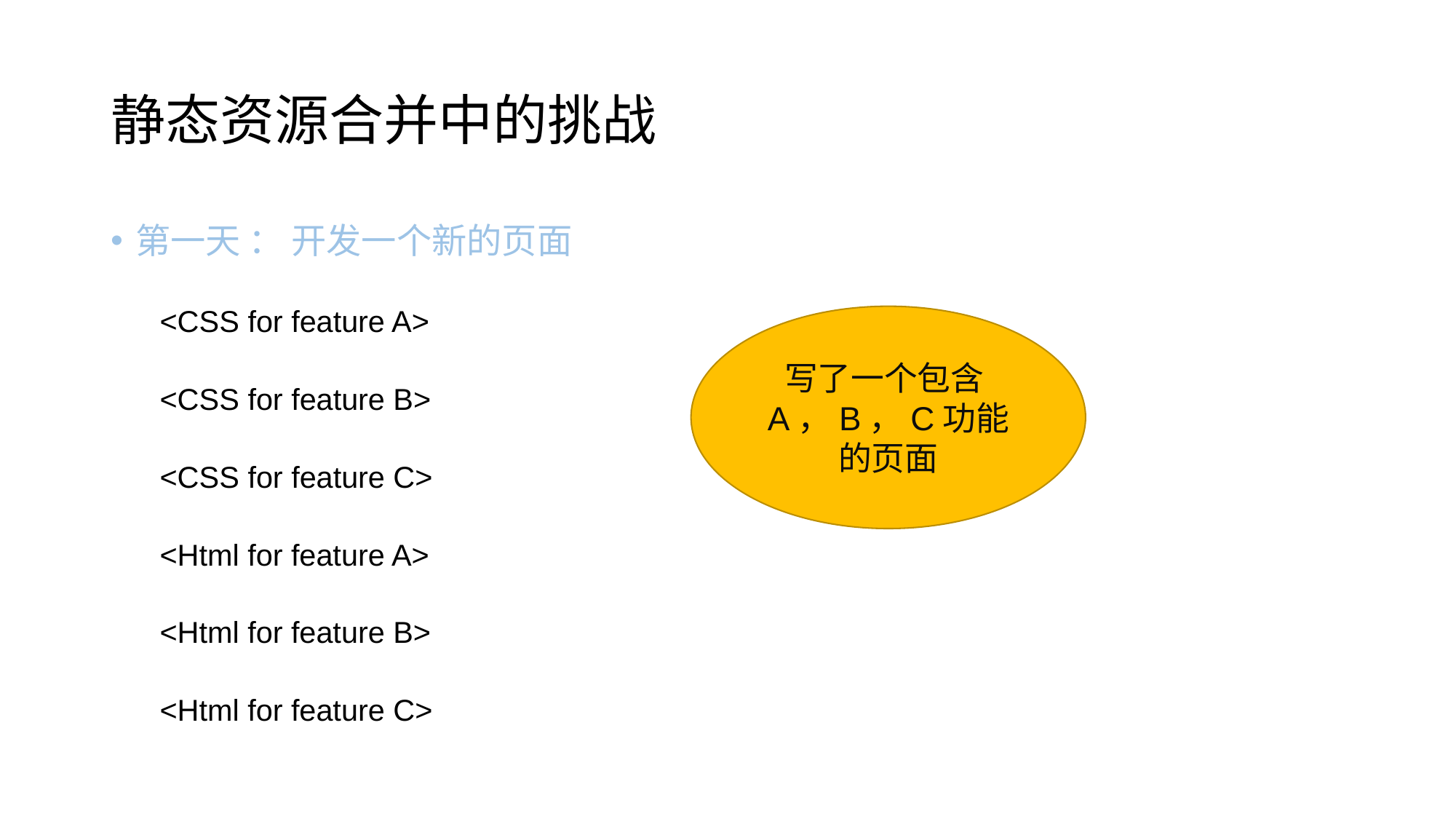

# 静态资源合并中的挑战
第一天 ： 开发一个新的页面

<CSS for feature A>

<CSS for feature B>

<CSS for feature C>

<Html for feature A>

<Html for feature B>

<Html for feature C>

写了一个包含A，B，C功能的页面